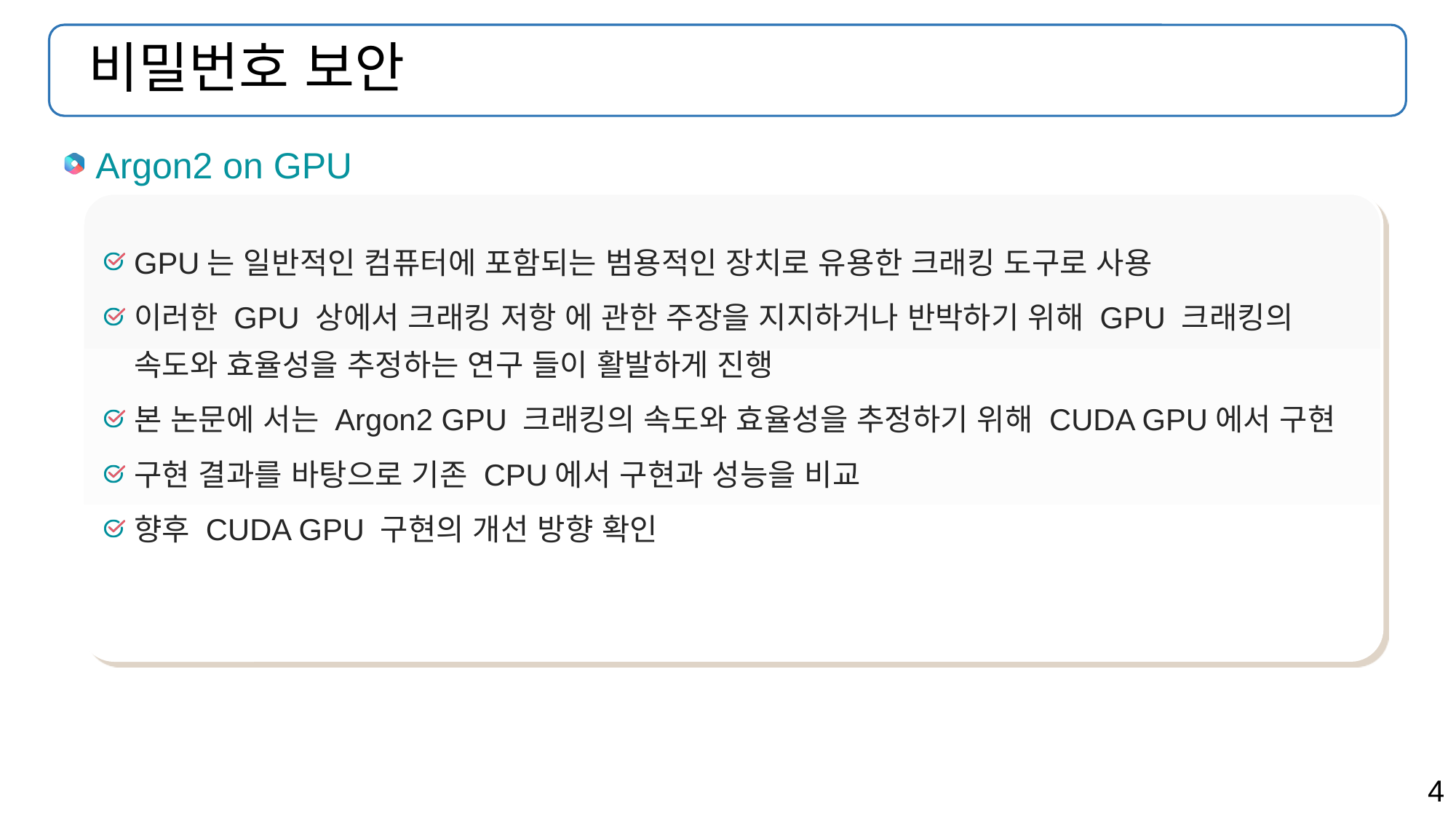

# 비밀번호 보안
Argon2 on GPU

GPU는 일반적인 컴퓨터에 포함되는 범용적인 장치로 유용한 크래킹 도구로 사용
이러한 GPU 상에서 크래킹 저항 에 관한 주장을 지지하거나 반박하기 위해 GPU 크래킹의 속도와 효율성을 추정하는 연구 들이 활발하게 진행
본 논문에 서는 Argon2 GPU 크래킹의 속도와 효율성을 추정하기 위해 CUDA GPU에서 구현
구현 결과를 바탕으로 기존 CPU에서 구현과 성능을 비교
향후 CUDA GPU 구현의 개선 방향 확인